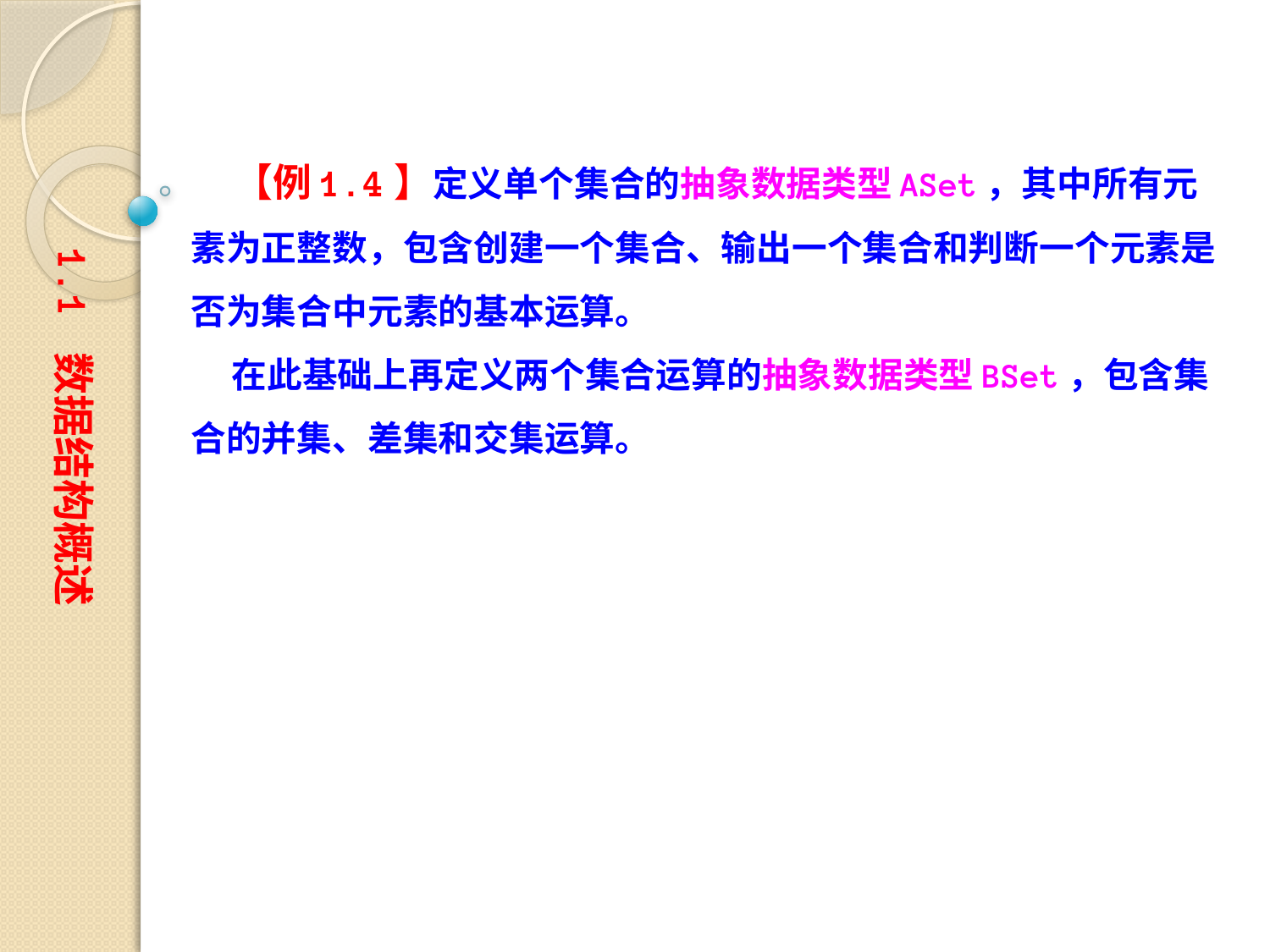

【例1.4】定义单个集合的抽象数据类型ASet，其中所有元素为正整数，包含创建一个集合、输出一个集合和判断一个元素是否为集合中元素的基本运算。
    在此基础上再定义两个集合运算的抽象数据类型BSet，包含集合的并集、差集和交集运算。
1.1 数据结构概述